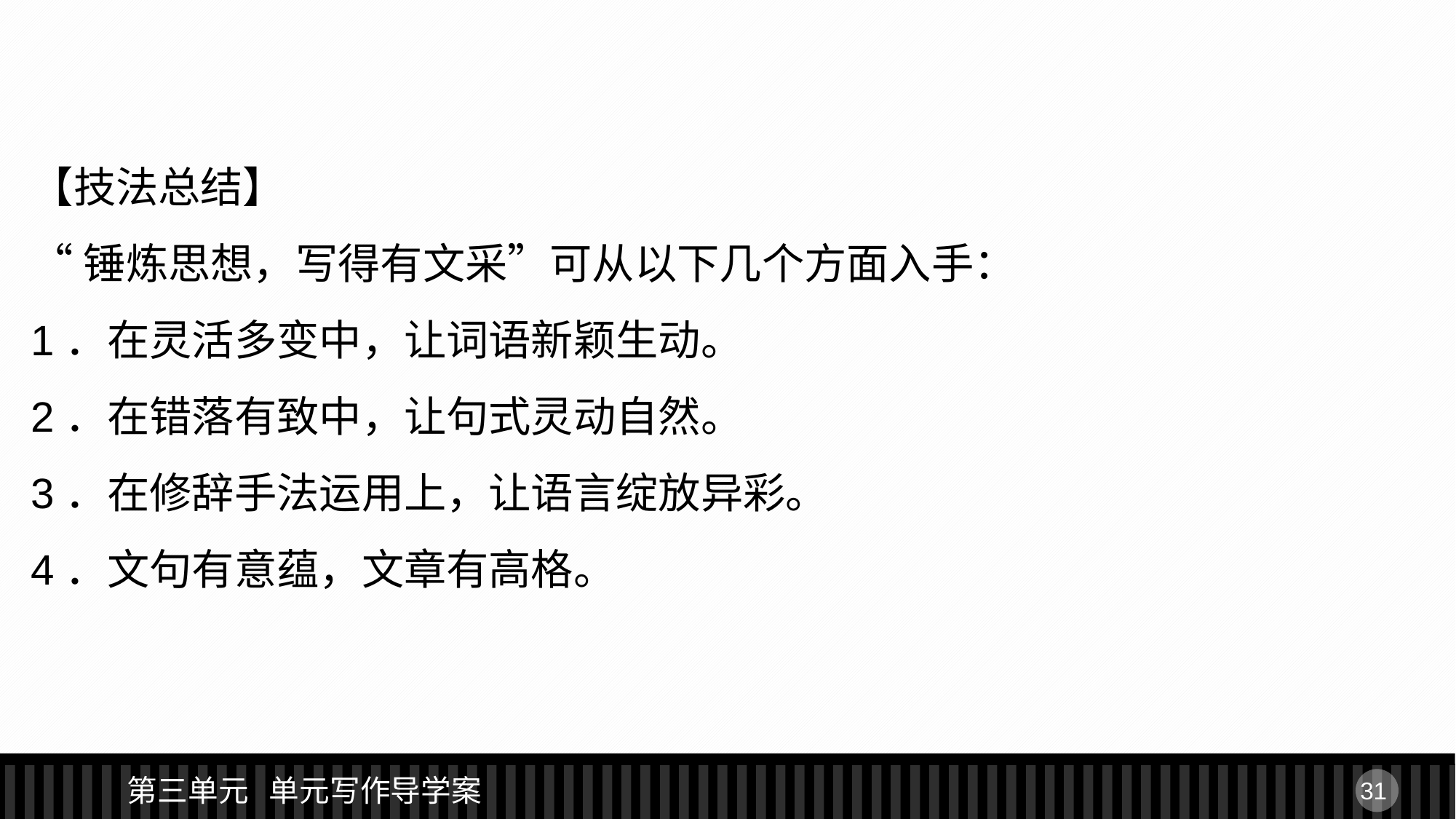

【技法总结】
“锤炼思想，写得有文采”可从以下几个方面入手：
1．在灵活多变中，让词语新颖生动。
2．在错落有致中，让句式灵动自然。
3．在修辞手法运用上，让语言绽放异彩。
4．文句有意蕴，文章有高格。